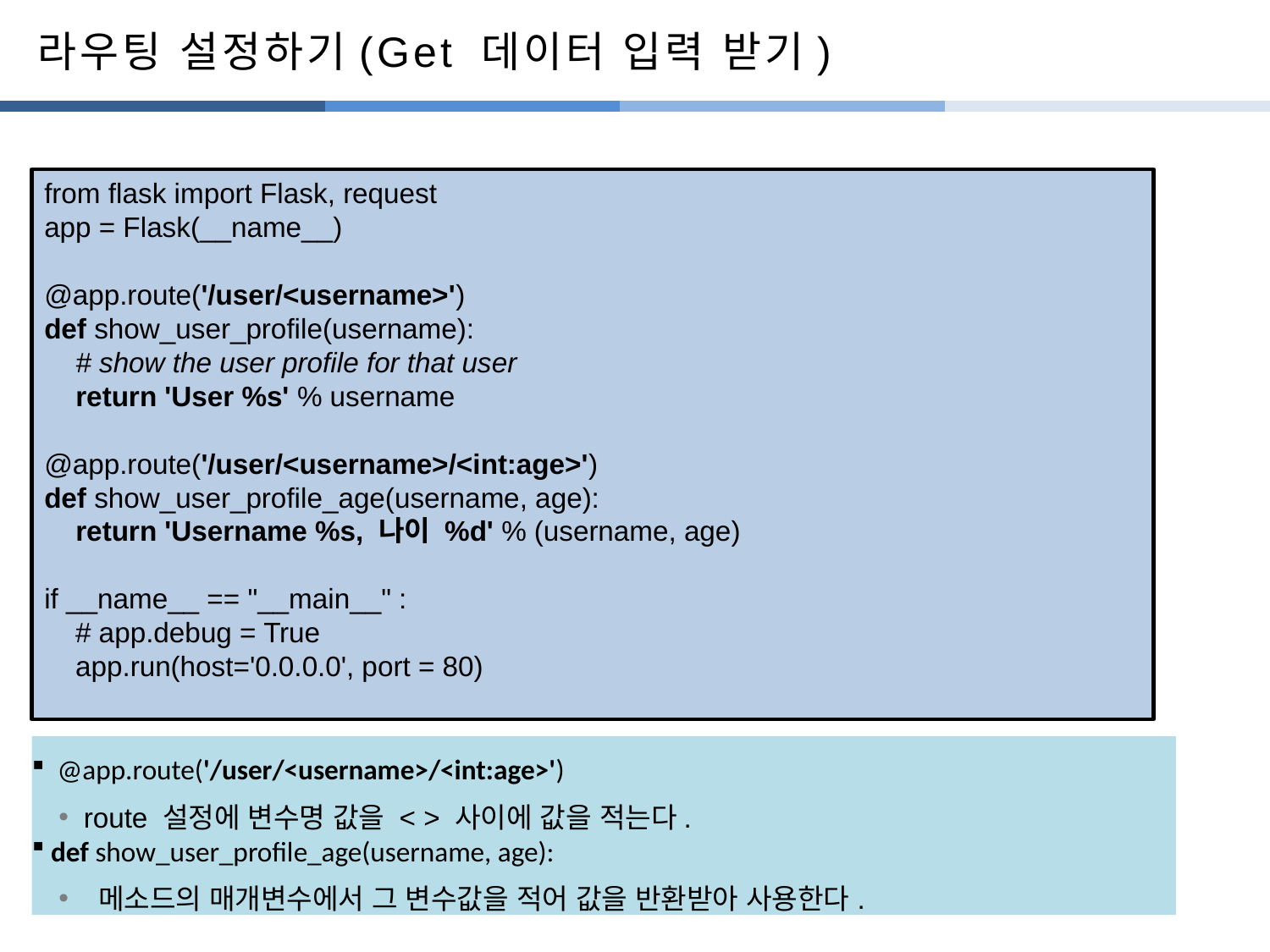

# 라우팅 설정하기(Get 데이터 입력 받기)
from flask import Flask, request
app = Flask(__name__)

@app.route('/user/<username>')
def show_user_profile(username):
    # show the user profile for that user
    return 'User %s' % username
@app.route('/user/<username>/<int:age>')
def show_user_profile_age(username, age):
    return 'Username %s, 나이 %d' % (username, age)
if __name__ == "__main__" :
    # app.debug = True
    app.run(host='0.0.0.0', port = 80)
  @app.route('/user/<username>/<int:age>')
route 설정에 변수명 값을 < > 사이에 값을 적는다.
 def show_user_profile_age(username, age):
 메소드의 매개변수에서 그 변수값을 적어 값을 반환받아 사용한다.